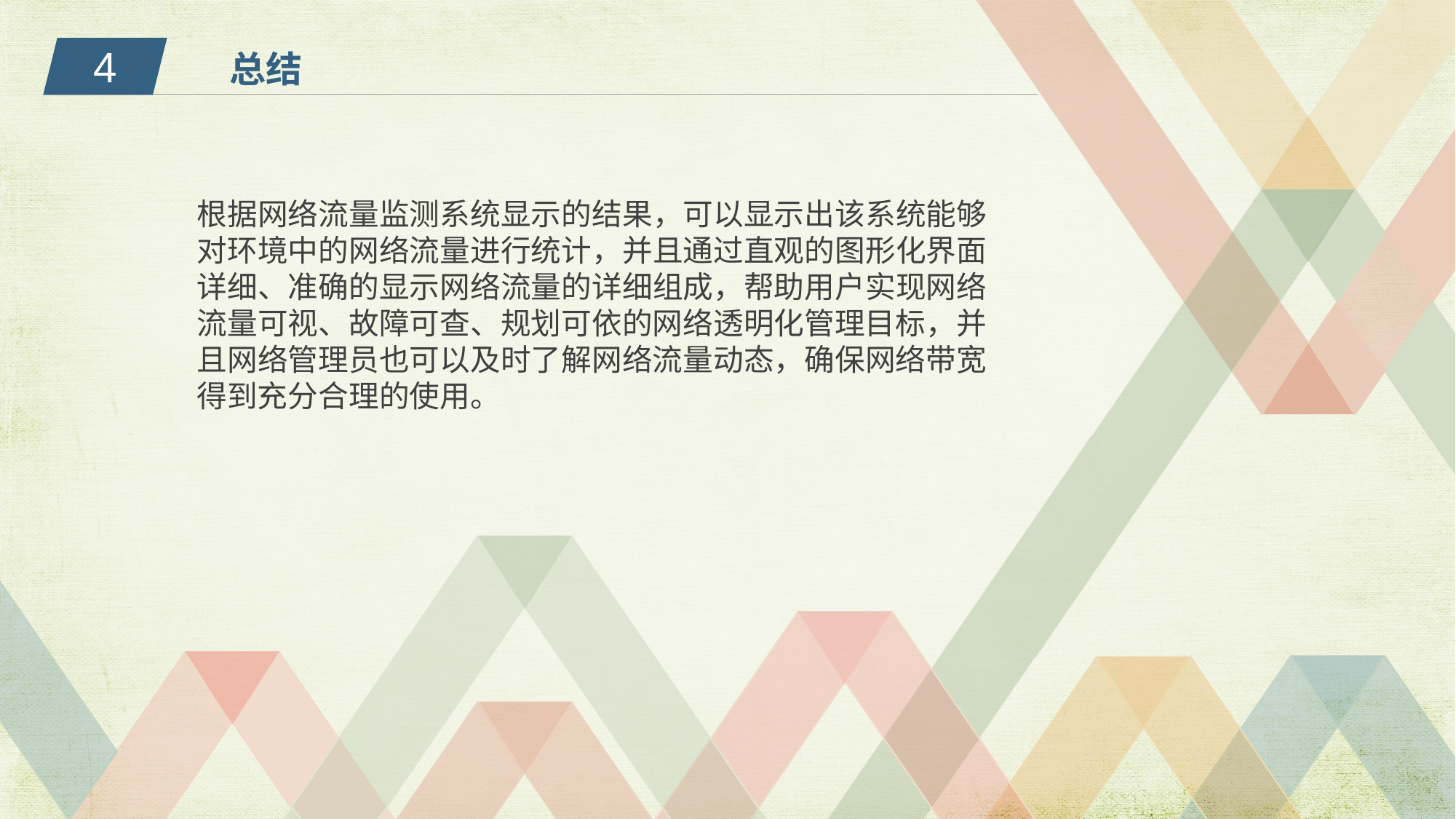

4

总结

根据网络流量监测系统显示的结果，可以显示出该系统能够对环境中的网络流量进行统计，并且通过直观的图形化界面详细、准确的显示网络流量的详细组成，帮助用户实现网络流量可视、故障可查、规划可依的网络透明化管理目标，并且网络管理员也可以及时了解网络流量动态，确保网络带宽得到充分合理的使用。